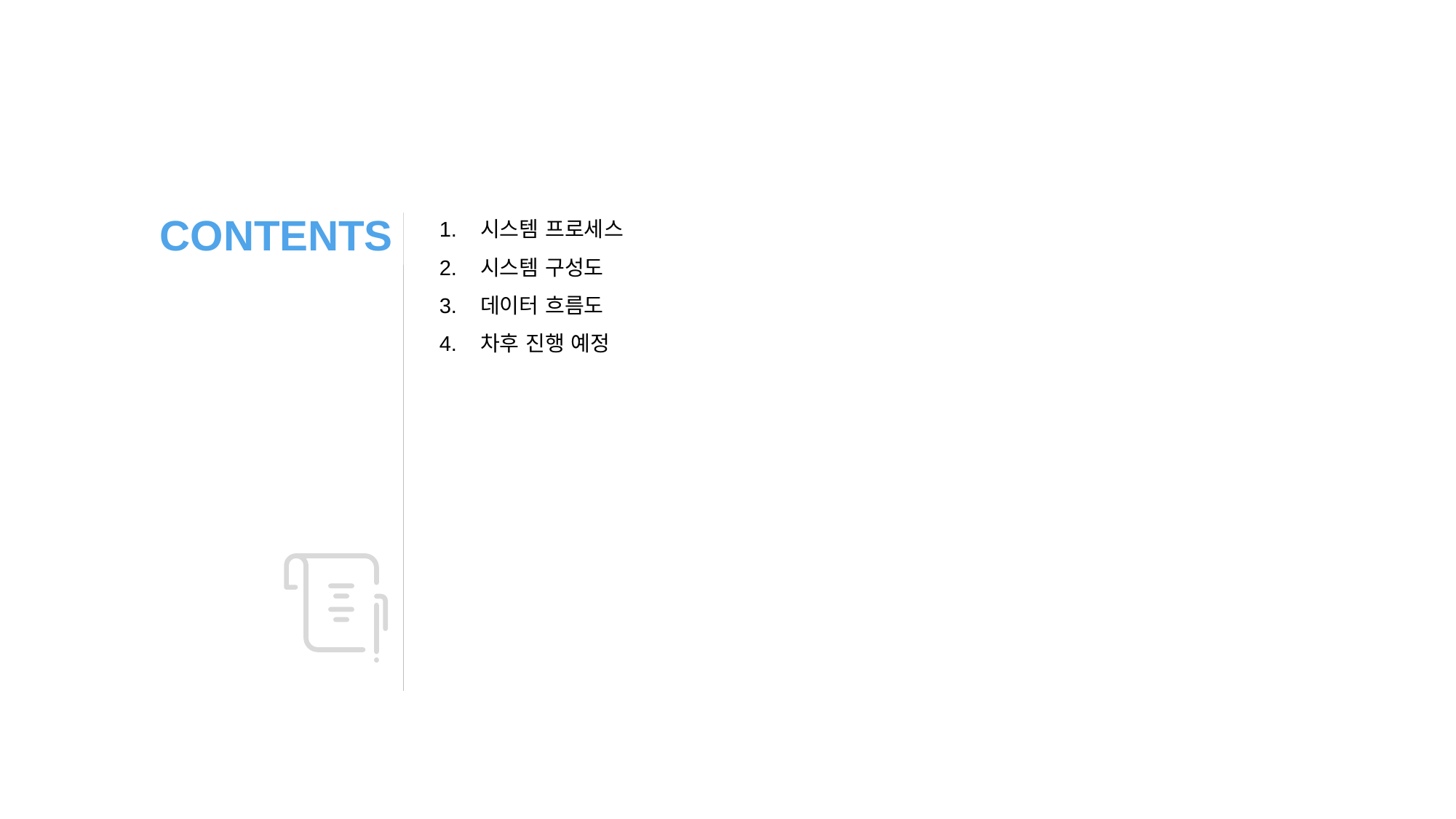

CONTENTS
시스템 프로세스
시스템 구성도
데이터 흐름도
차후 진행 예정